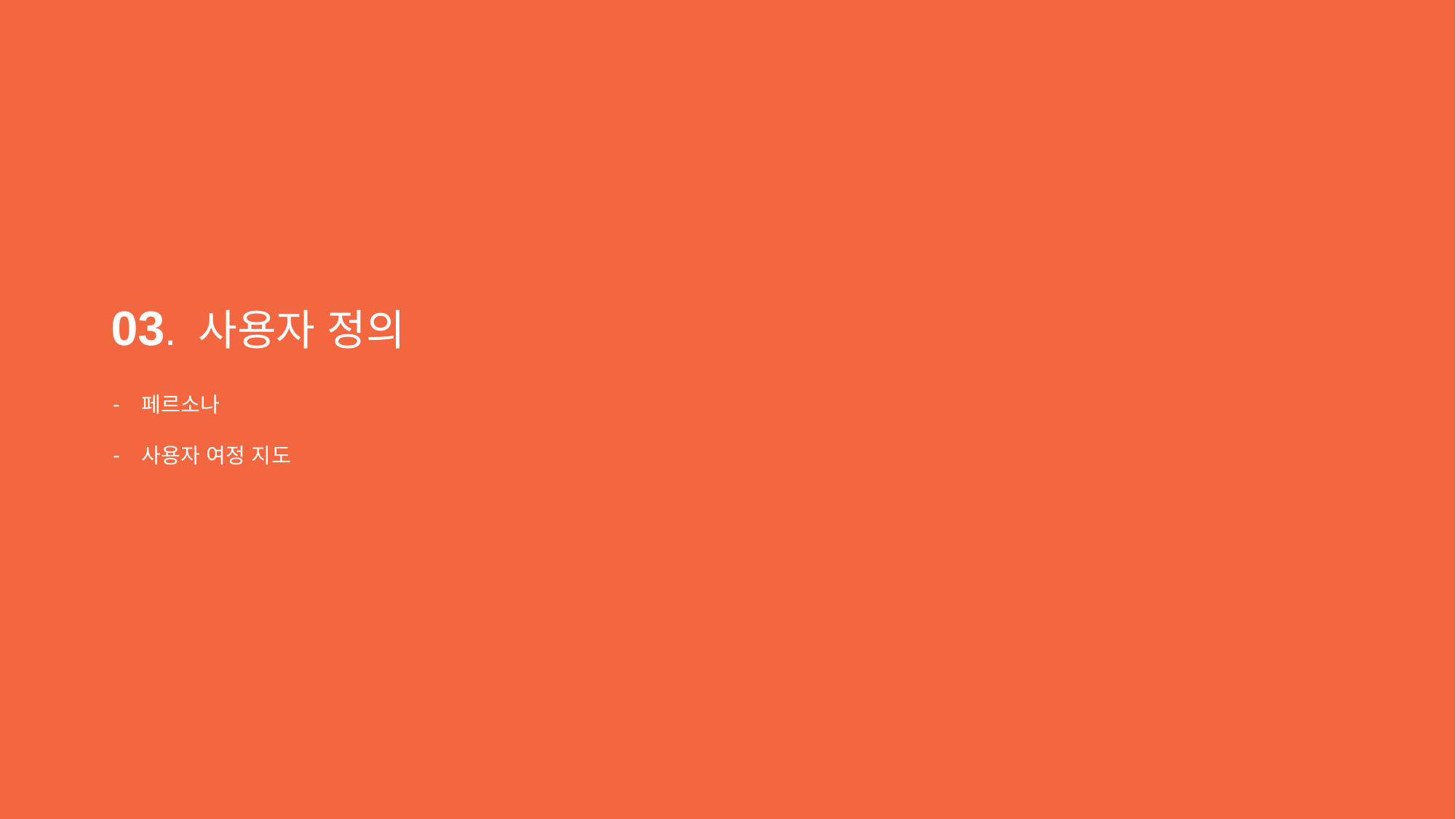

03. 사용자 정의
페르소나
사용자 여정 지도